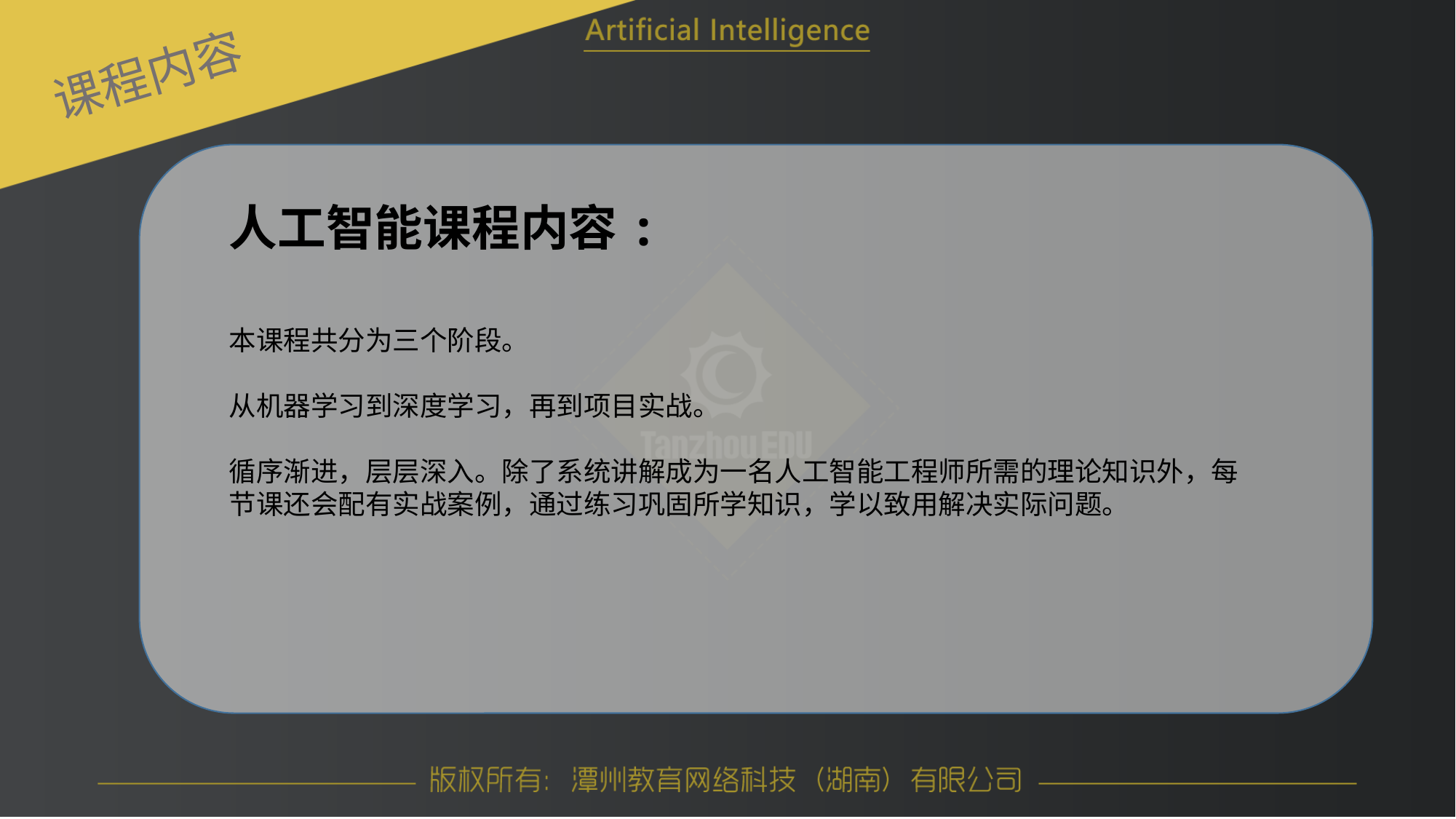

课程内容

人工智能课程内容:

本课程共分为三个阶段。

从机器学习到深度学习，再到项目实战。

循序渐进，层层深入。除了系统讲解成为一名人工智能工程师所需的理论知识外，每节课还会配有实战案例，通过练习巩固所学知识，学以致用解决实际问题。